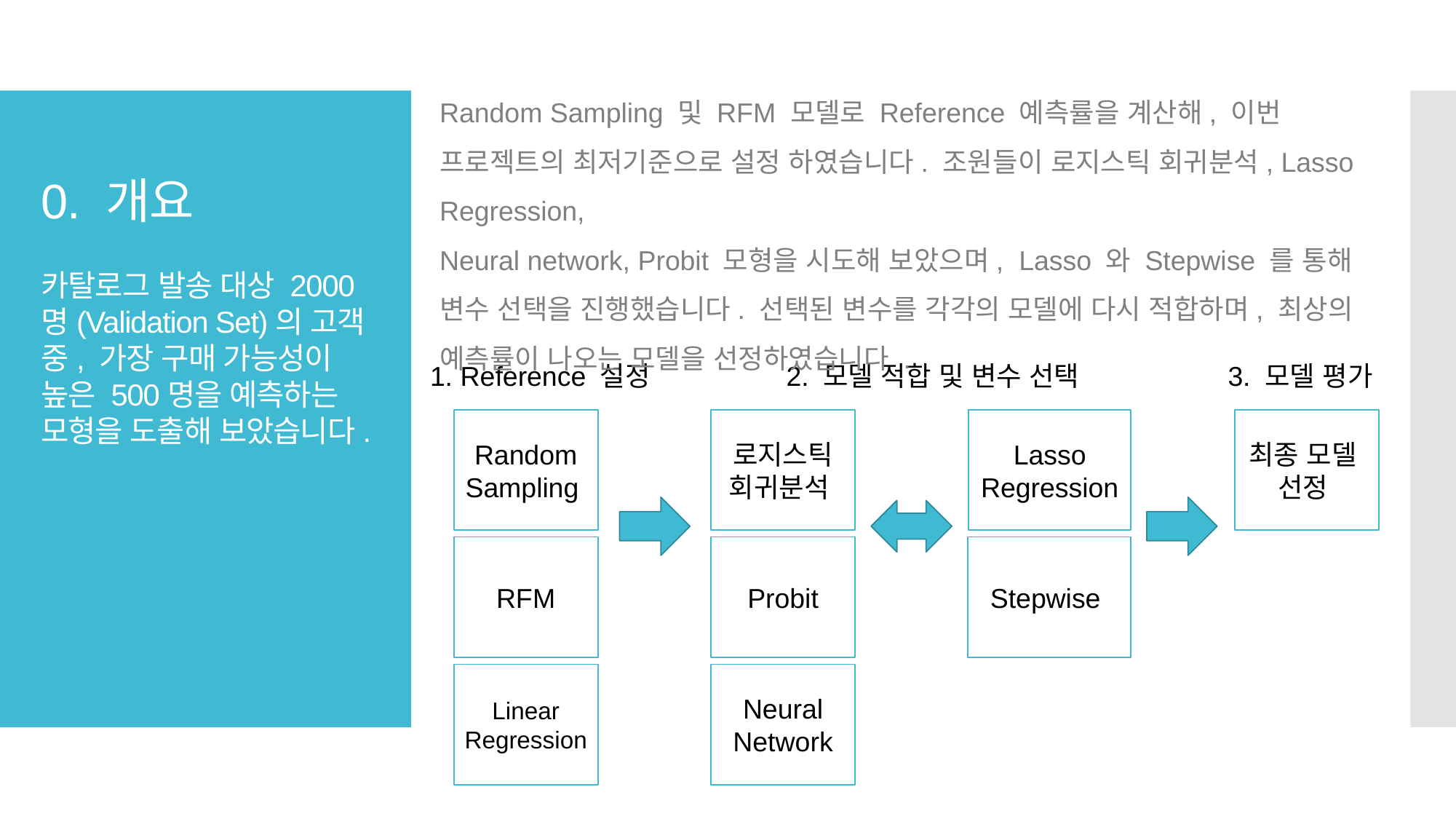

Random Sampling 및 RFM 모델로 Reference 예측률을 계산해, 이번 프로젝트의 최저기준으로 설정 하였습니다. 조원들이 로지스틱 회귀분석, Lasso Regression,
Neural network, Probit 모형을 시도해 보았으며,  Lasso 와 Stepwise 를 통해
변수 선택을 진행했습니다. 선택된 변수를 각각의 모델에 다시 적합하며, 최상의 예측률이 나오는 모델을 선정하였습니다 .
# 0. 개요
카탈로그 발송 대상 2000명(Validation Set)의 고객 중, 가장 구매 가능성이 높은 500명을 예측하는 모형을 도출해 보았습니다.
1. Reference 설정
2. 모델 적합 및 변수 선택
3. 모델 평가
Random
Sampling
로지스틱
회귀분석
Lasso
Regression
최종 모델
선정

RFM
Probit
Stepwise
Linear Regression
Neural Network